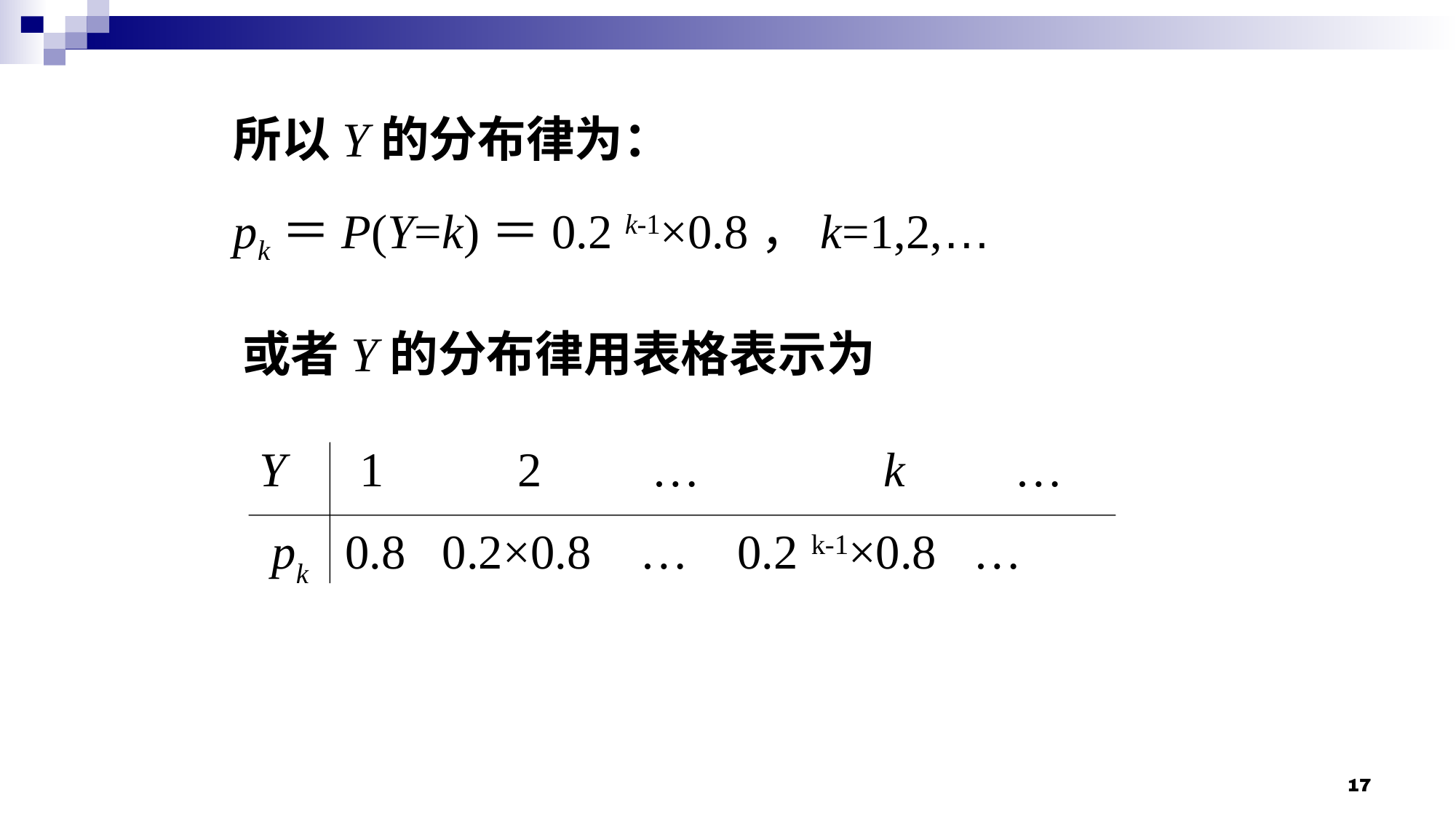

所以Y的分布律为：
pk＝P(Y=k)＝0.2 k-1×0.8，k=1,2,…
或者Y的分布律用表格表示为
   Y      1           2         …               k         …
    pk   0.8   0.2×0.8    …    0.2 k-1×0.8   …

17